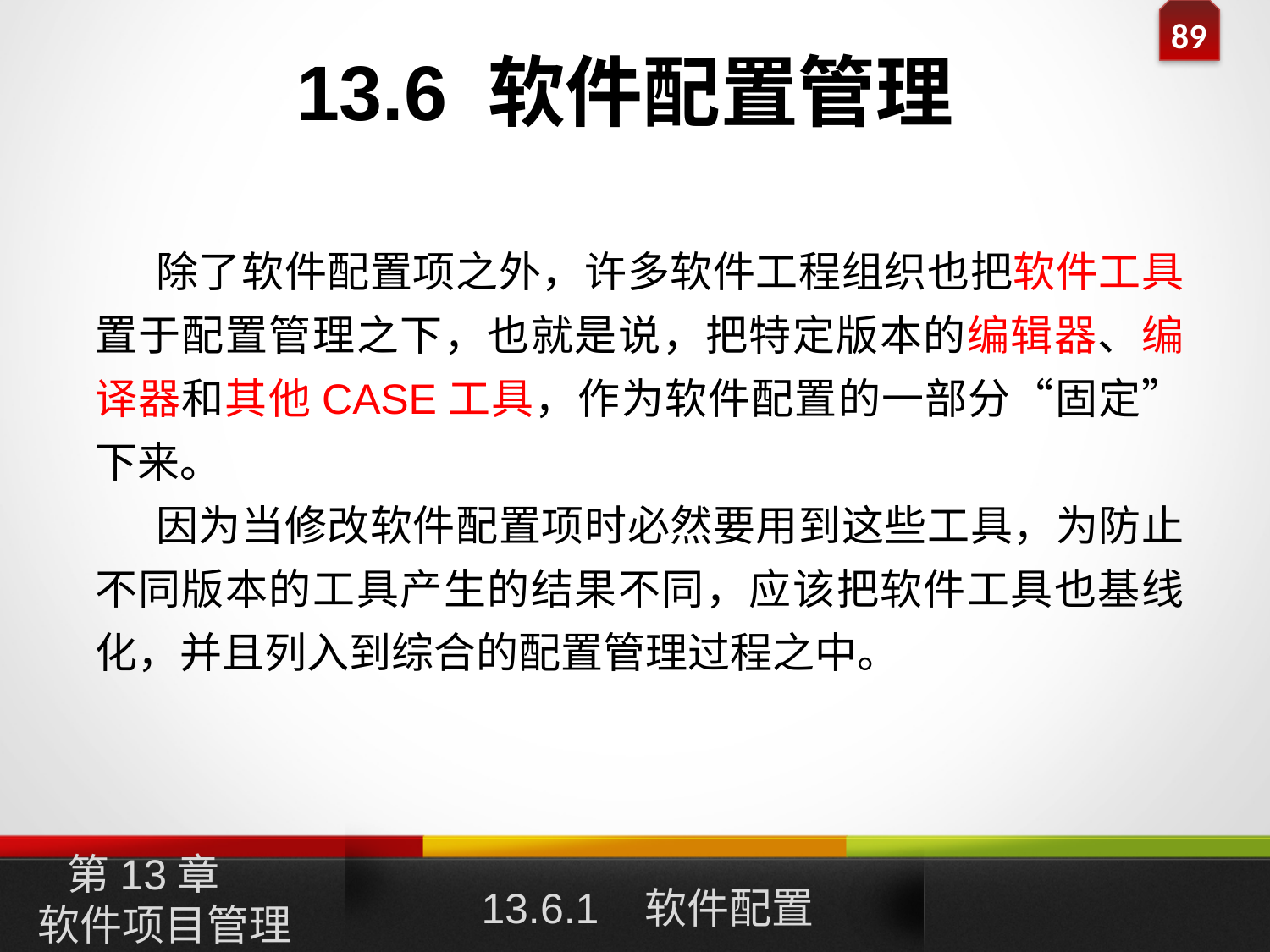

# 13.6 软件配置管理
     除了软件配置项之外，许多软件工程组织也把软件工具置于配置管理之下，也就是说，把特定版本的编辑器、编译器和其他CASE工具，作为软件配置的一部分“固定”下来。
     因为当修改软件配置项时必然要用到这些工具，为防止不同版本的工具产生的结果不同，应该把软件工具也基线化，并且列入到综合的配置管理过程之中。
第13章
软件项目管理
13.6.1   软件配置